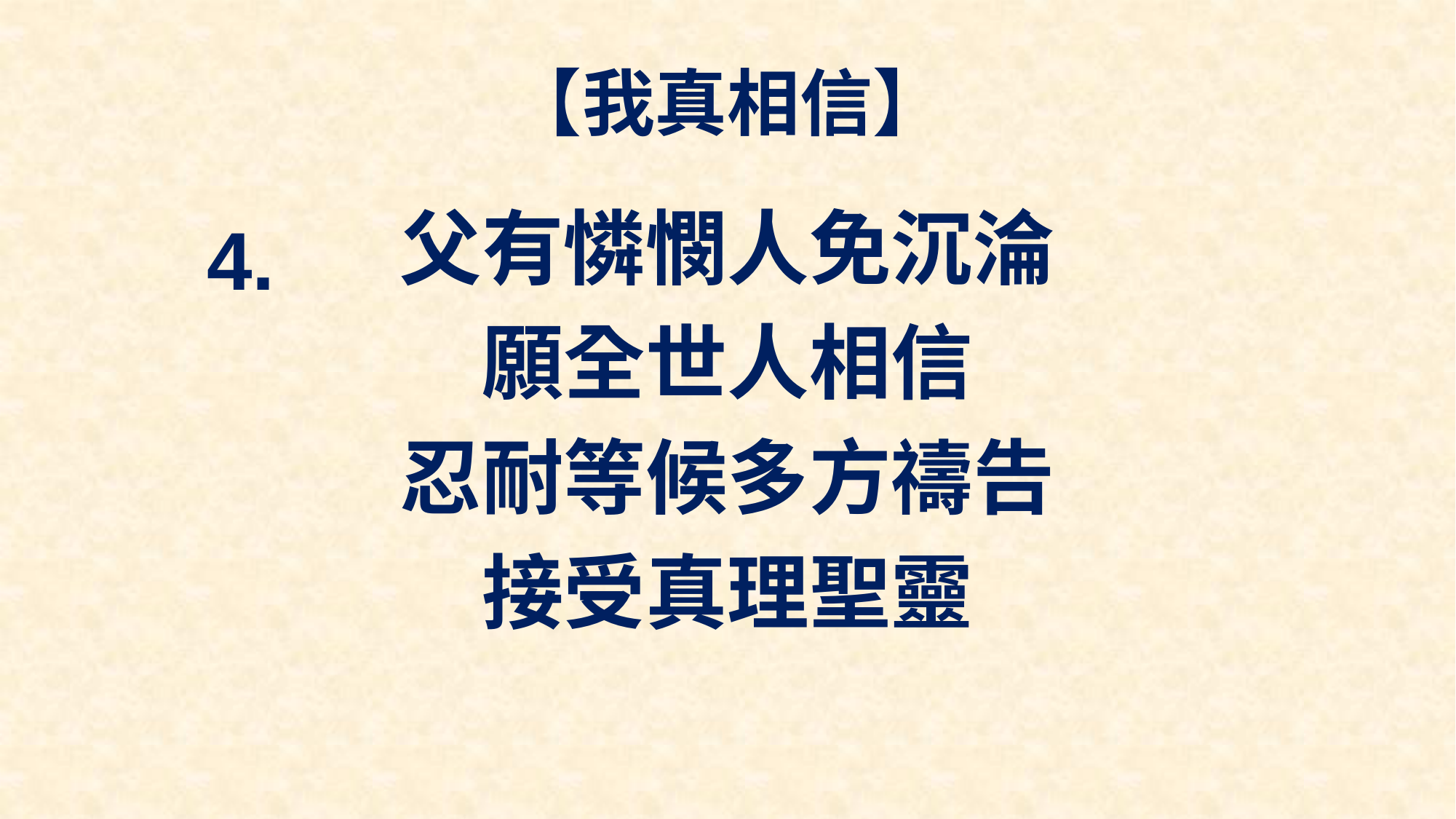

# 【我真相信】
父有憐憫人免沉淪
願全世人相信
忍耐等候多方禱告
接受真理聖靈
4.